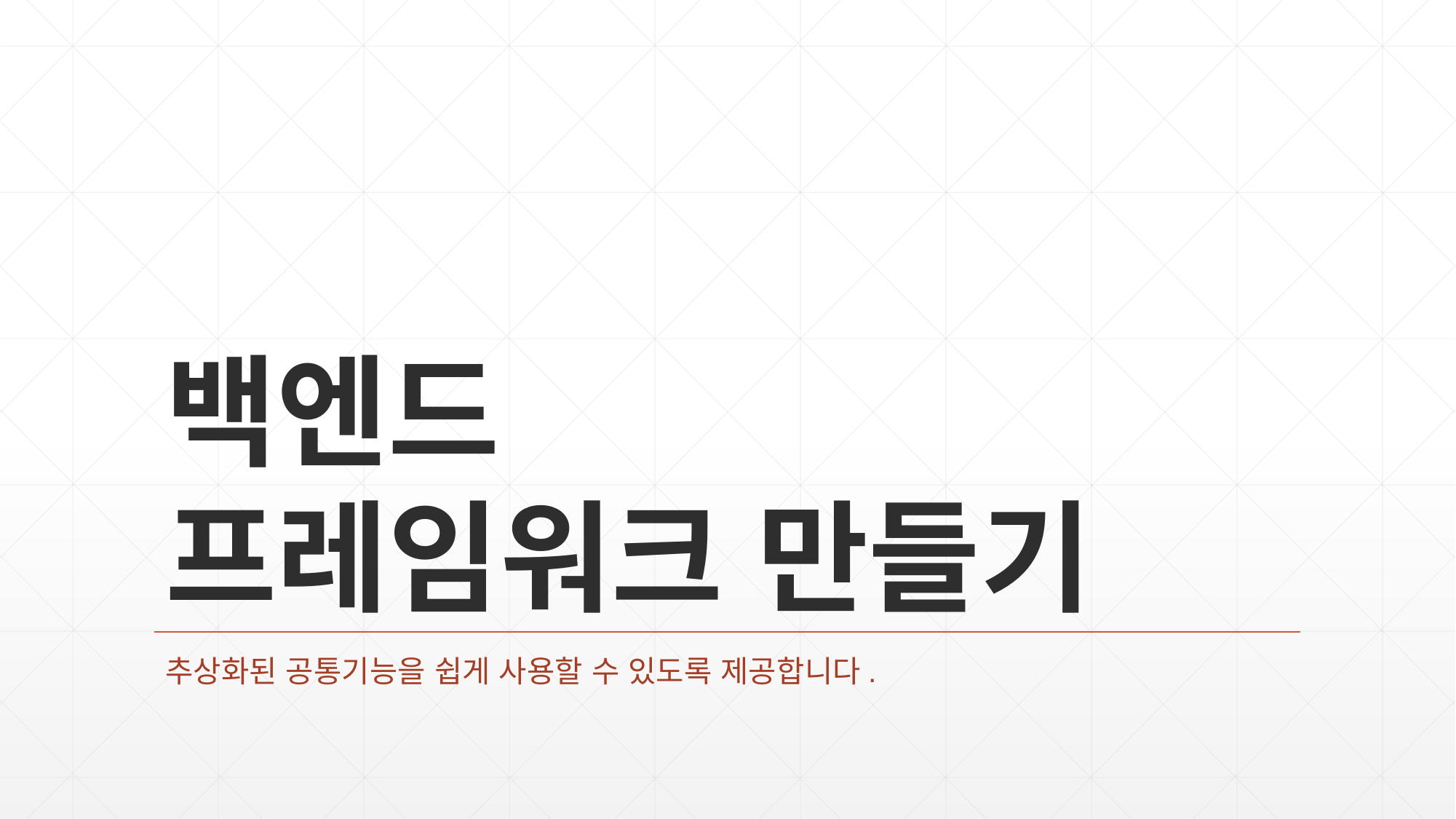

# 백엔드 프레임워크 만들기
추상화된 공통기능을 쉽게 사용할 수 있도록 제공합니다.